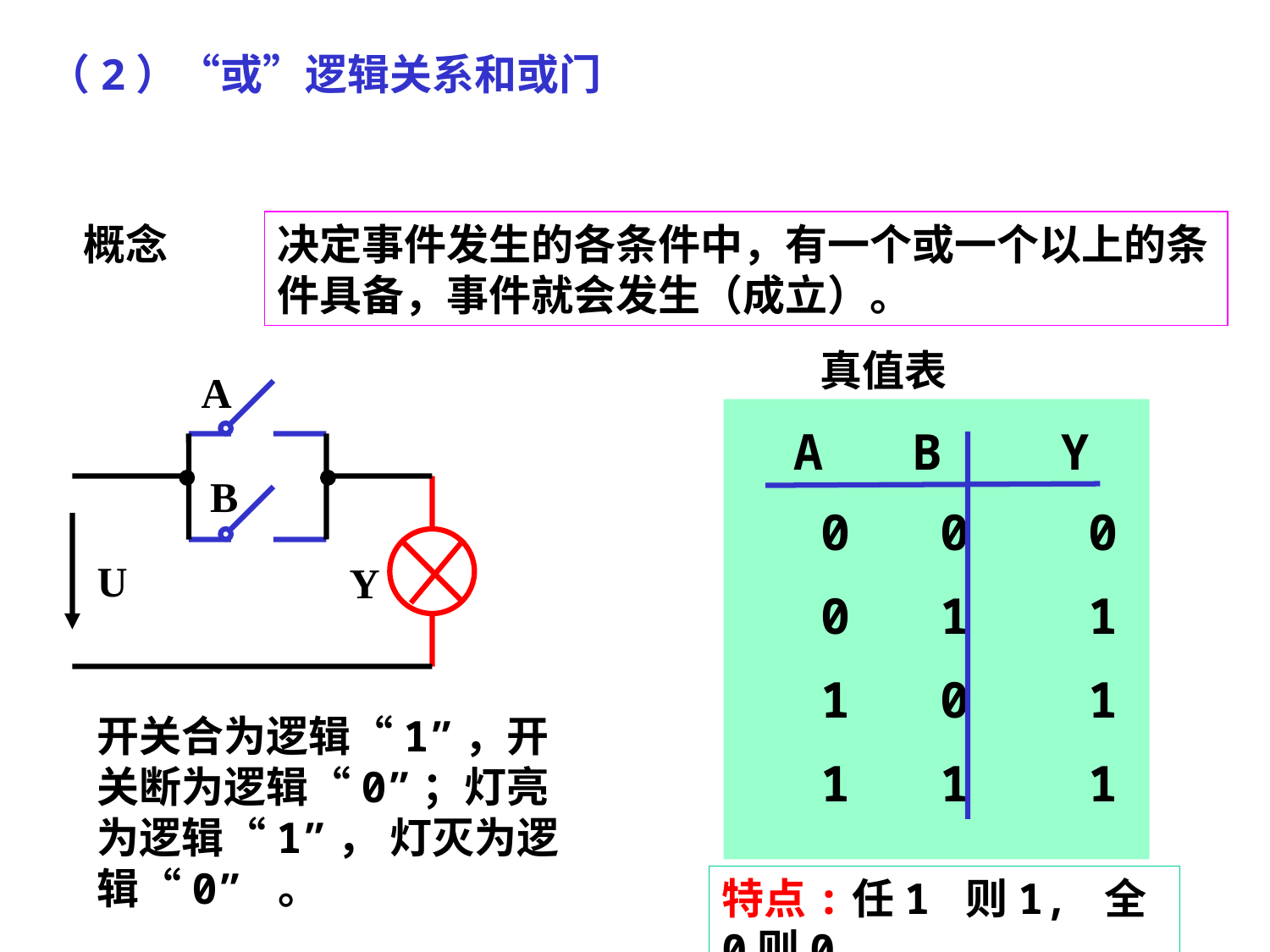

（2）“或”逻辑关系和或门
概念
决定事件发生的各条件中，有一个或一个以上的条件具备，事件就会发生（成立）。
     真值表
A

B

U
Y

A   B    Y

0   0    0
0   1    1
1   0    1
1   1    1
开关合为逻辑“1”，开关断为逻辑“0”；灯亮为逻辑“1”， 灯灭为逻辑“0” 。
特点:任1 则1, 全0则0